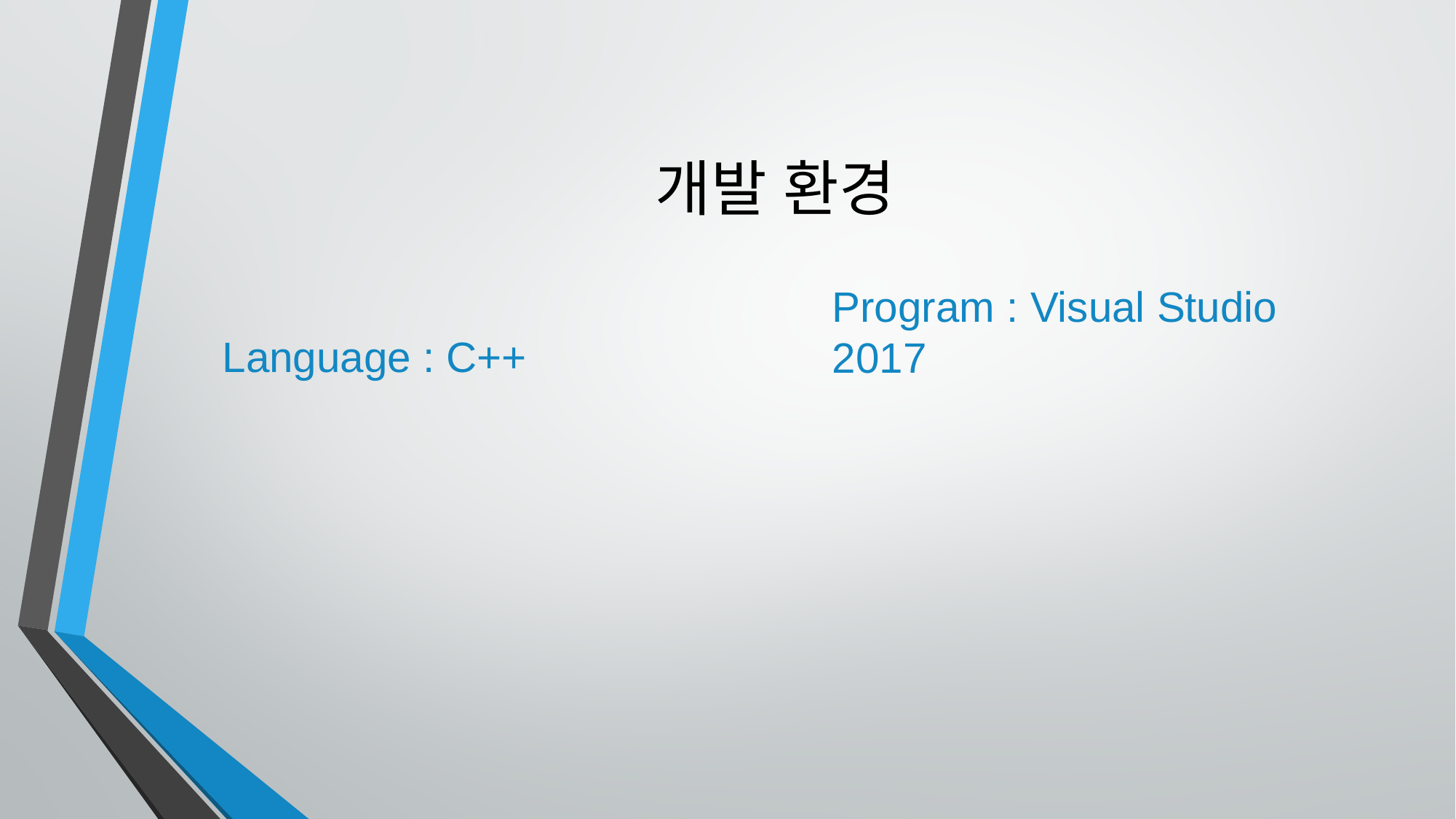

# 개발 환경
Language : C++
Program : Visual Studio 2017